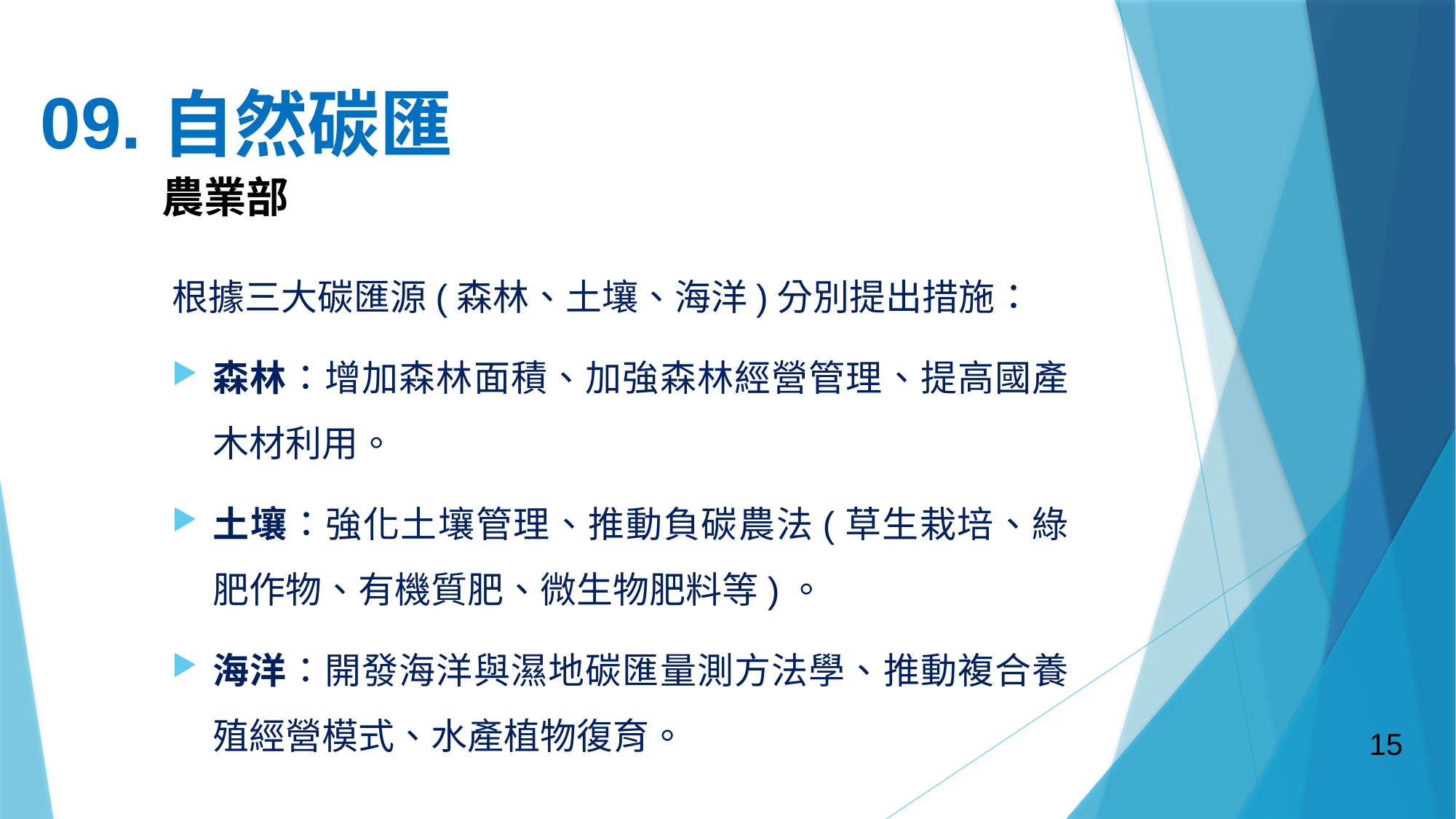

09.
# 自然碳匯
農業部
根據三大碳匯源(森林、土壤、海洋)分別提出措施：
森林：增加森林面積、加強森林經營管理、提高國產木材利用。
土壤：強化土壤管理、推動負碳農法(草生栽培、綠肥作物、有機質肥、微生物肥料等)。
海洋：開發海洋與濕地碳匯量測方法學、推動複合養殖經營模式、水產植物復育。
15